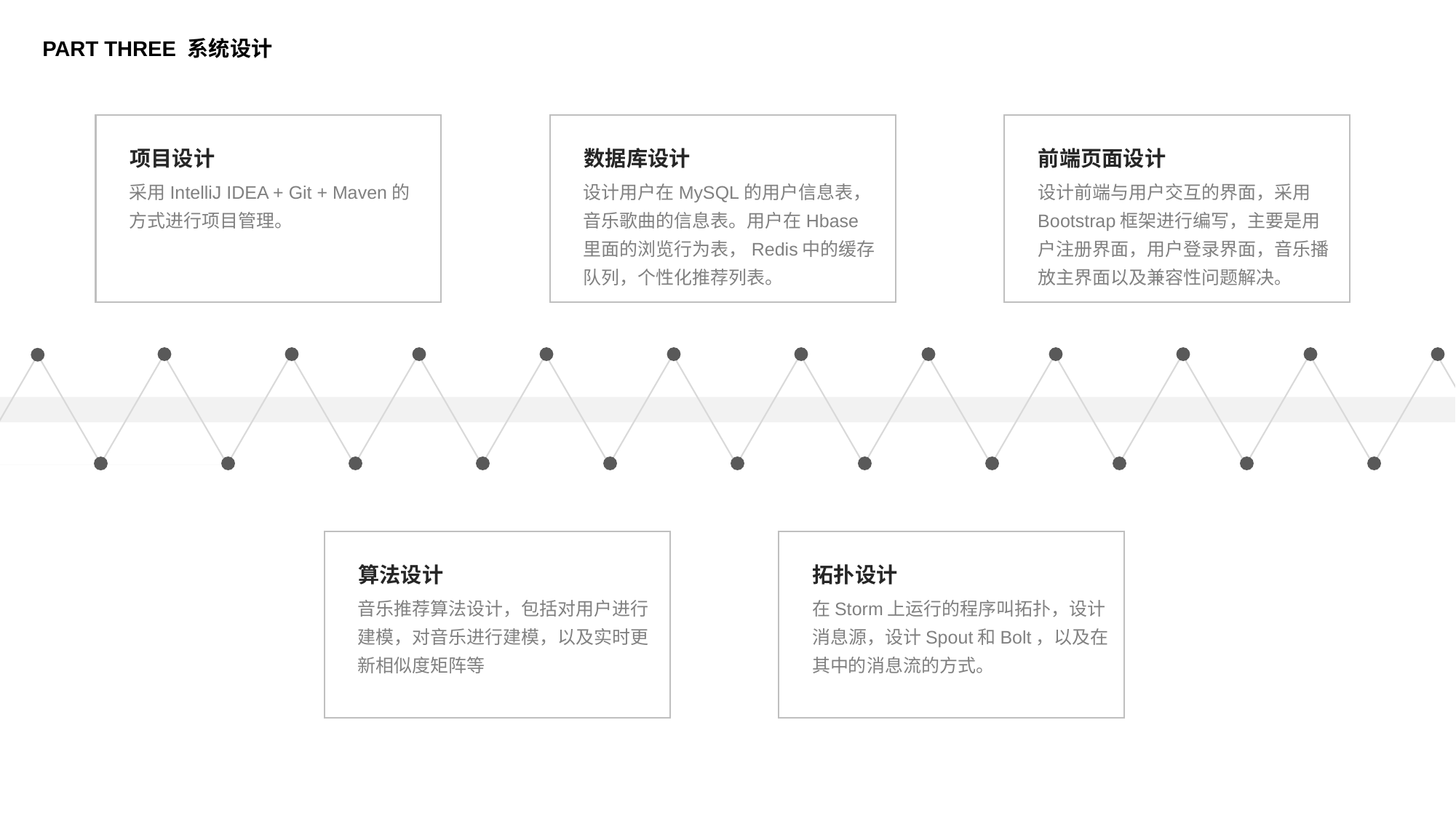

PART THREE 系统设计

项目设计
采用IntelliJ IDEA + Git + Maven的方式进行项目管理。

数据库设计
设计用户在MySQL的用户信息表，音乐歌曲的信息表。用户在Hbase里面的浏览行为表，Redis中的缓存队列，个性化推荐列表。

前端页面设计
设计前端与用户交互的界面，采用Bootstrap框架进行编写，主要是用户注册界面，用户登录界面，音乐播放主界面以及兼容性问题解决。

算法设计
音乐推荐算法设计，包括对用户进行建模，对音乐进行建模，以及实时更新相似度矩阵等

拓扑设计
在Storm上运行的程序叫拓扑，设计消息源，设计Spout和Bolt，以及在其中的消息流的方式。